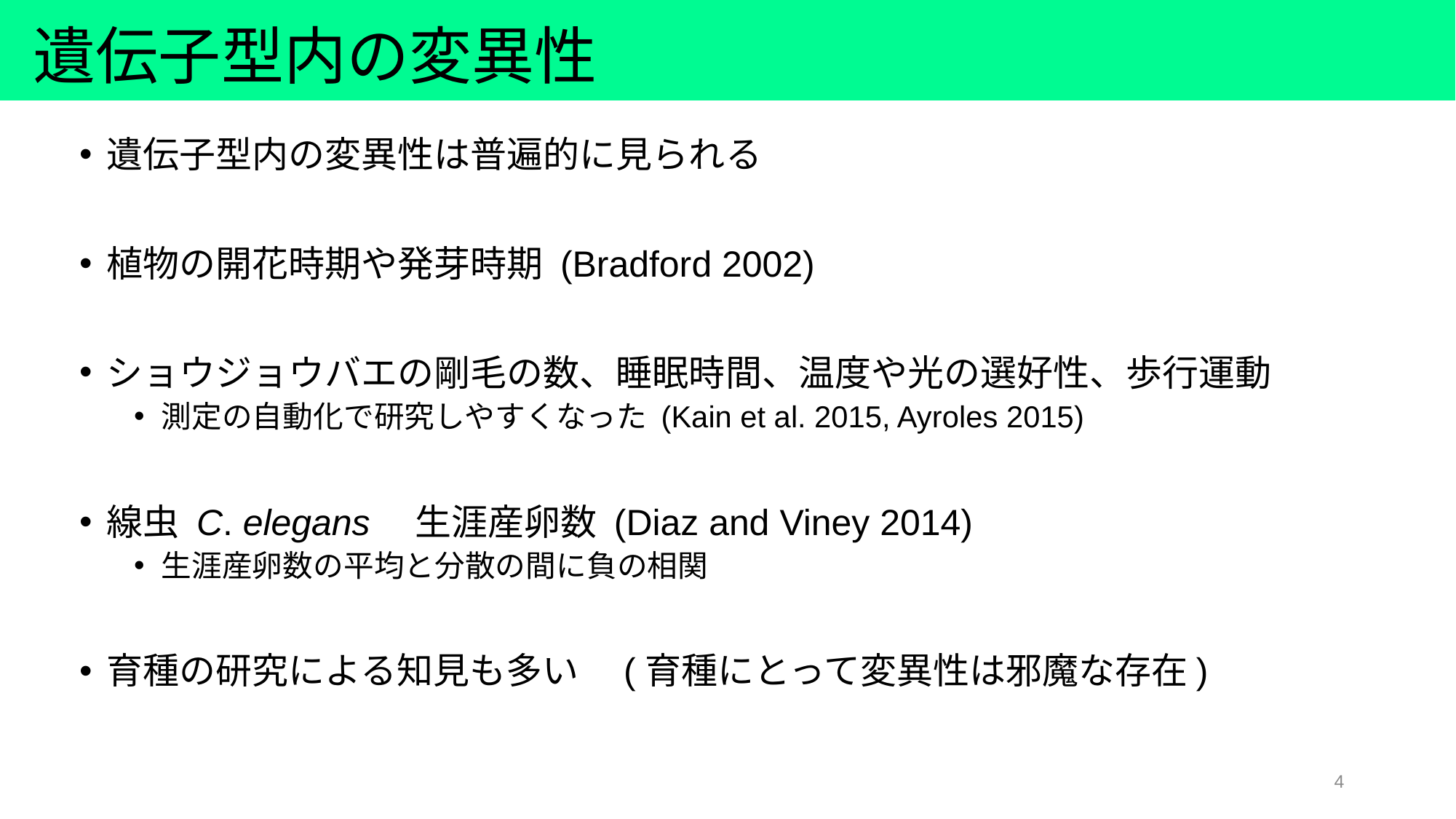

# 遺伝子型内の変異性
遺伝子型内の変異性は普遍的に見られる

植物の開花時期や発芽時期 (Bradford 2002)

ショウジョウバエの剛毛の数、睡眠時間、温度や光の選好性、歩行運動
測定の自動化で研究しやすくなった (Kain et al. 2015, Ayroles 2015)

線虫 C. elegans　生涯産卵数 (Diaz and Viney 2014)
生涯産卵数の平均と分散の間に負の相関

育種の研究による知見も多い　(育種にとって変異性は邪魔な存在)
4